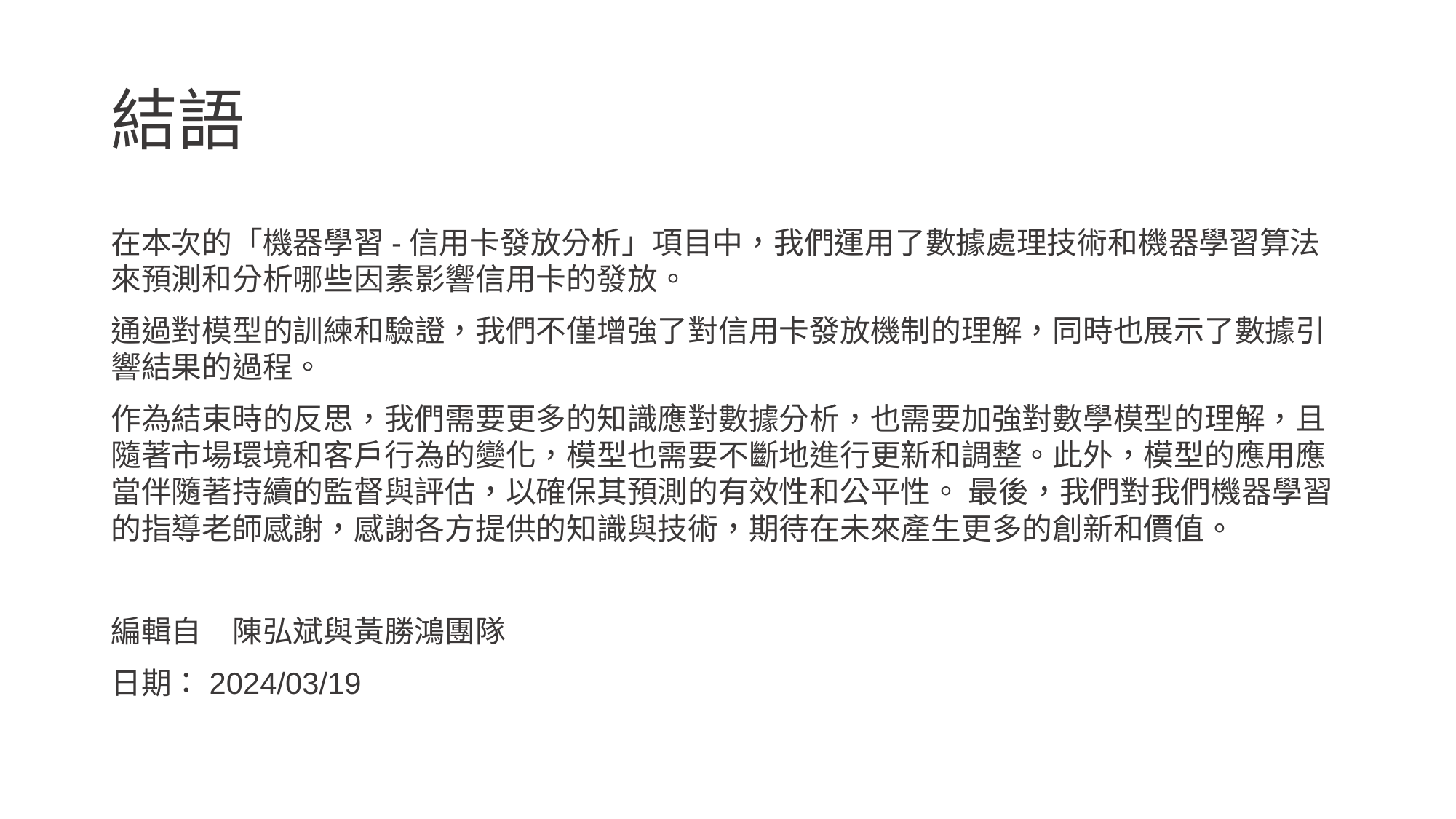

# 結語
在本次的「機器學習-信用卡發放分析」項目中，我們運用了數據處理技術和機器學習算法來預測和分析哪些因素影響信用卡的發放。
通過對模型的訓練和驗證，我們不僅增強了對信用卡發放機制的理解，同時也展示了數據引響結果的過程。
作為結束時的反思，我們需要更多的知識應對數據分析，也需要加強對數學模型的理解，且隨著市場環境和客戶行為的變化，模型也需要不斷地進行更新和調整。此外，模型的應用應當伴隨著持續的監督與評估，以確保其預測的有效性和公平性。 最後，我們對我們機器學習的指導老師感謝，感謝各方提供的知識與技術，期待在未來產生更多的創新和價值。

編輯自　陳弘斌與黃勝鴻團隊
日期：2024/03/19